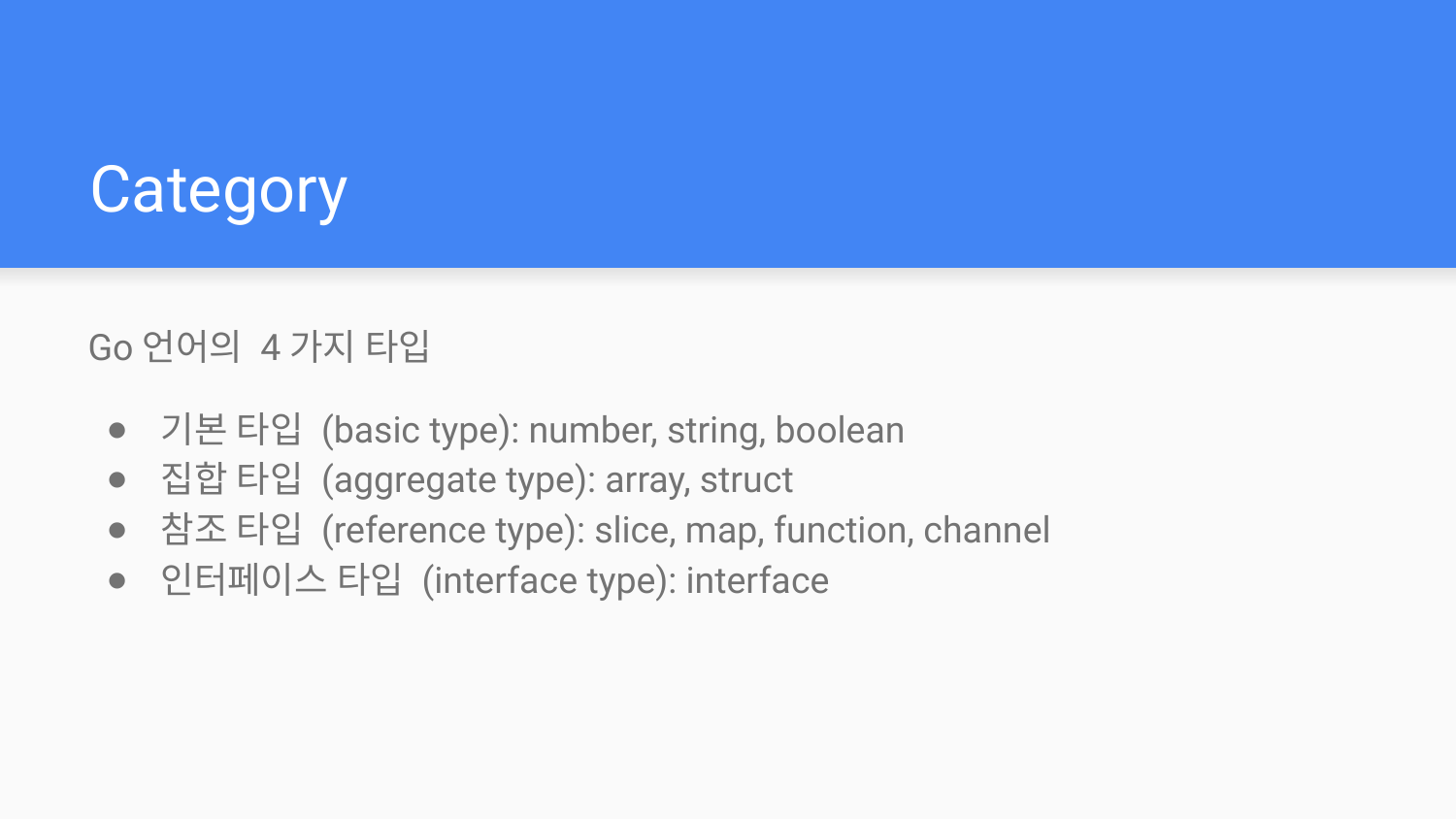

# Category
Go언어의 4가지 타입
기본 타입 (basic type): number, string, boolean
집합 타입 (aggregate type): array, struct
참조 타입 (reference type): slice, map, function, channel
인터페이스 타입 (interface type): interface